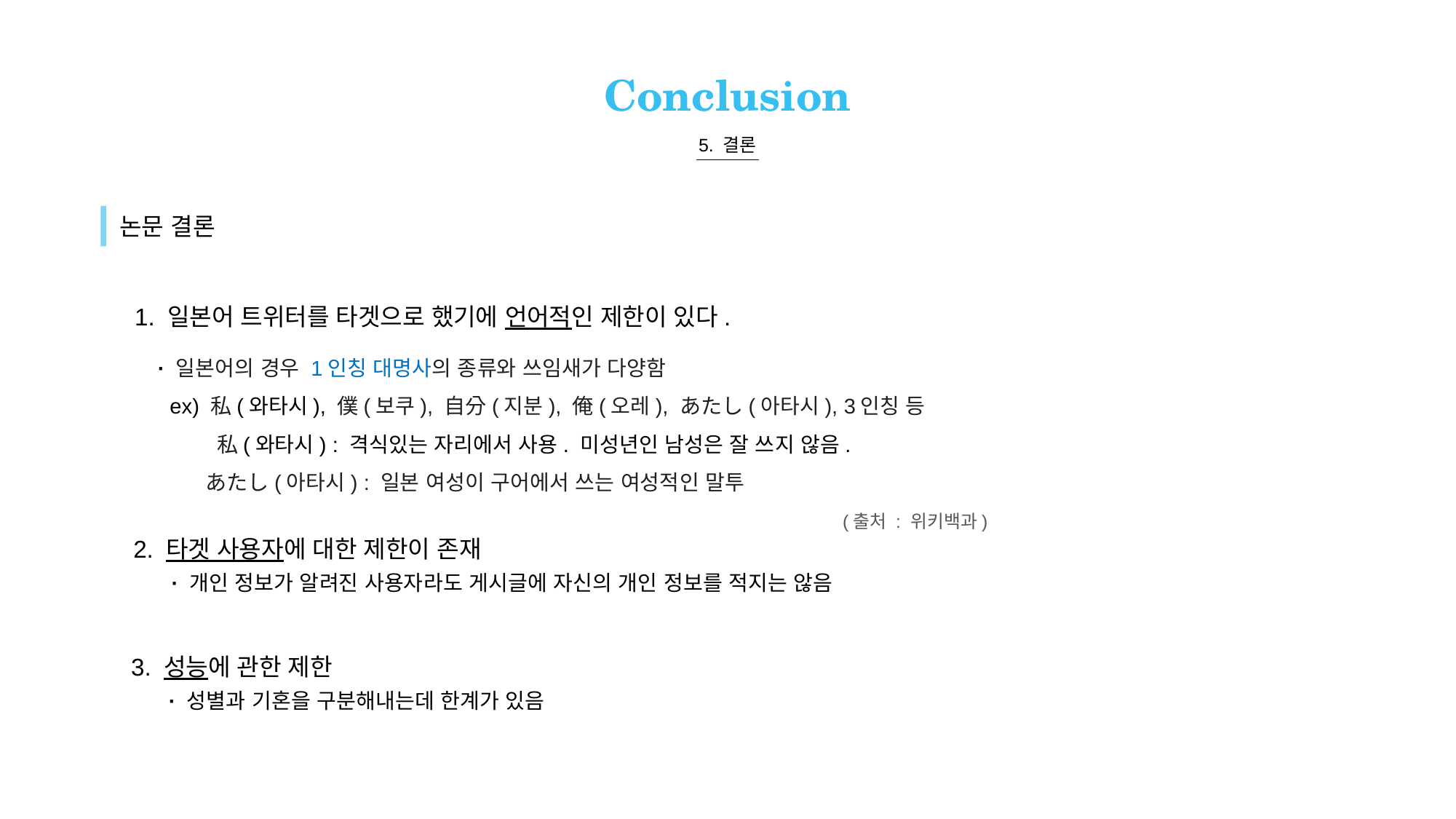

Conclusion
5. 결론

논문 결론
1. 일본어 트위터를 타겟으로 했기에 언어적인 제한이 있다.
· 일본어의 경우 1인칭 대명사의 종류와 쓰임새가 다양함
  ex) 私(와타시), 僕(보쿠), 自分(지분), 俺(오레), あたし(아타시), 3인칭 등
         私(와타시) : 격식있는 자리에서 사용. 미성년인 남성은 잘 쓰지 않음.
         あたし(아타시) : 일본 여성이 구어에서 쓰는 여성적인 말투
						     (출처 : 위키백과)
2. 타겟 사용자에 대한 제한이 존재
· 개인 정보가 알려진 사용자라도 게시글에 자신의 개인 정보를 적지는 않음
3. 성능에 관한 제한
· 성별과 기혼을 구분해내는데 한계가 있음